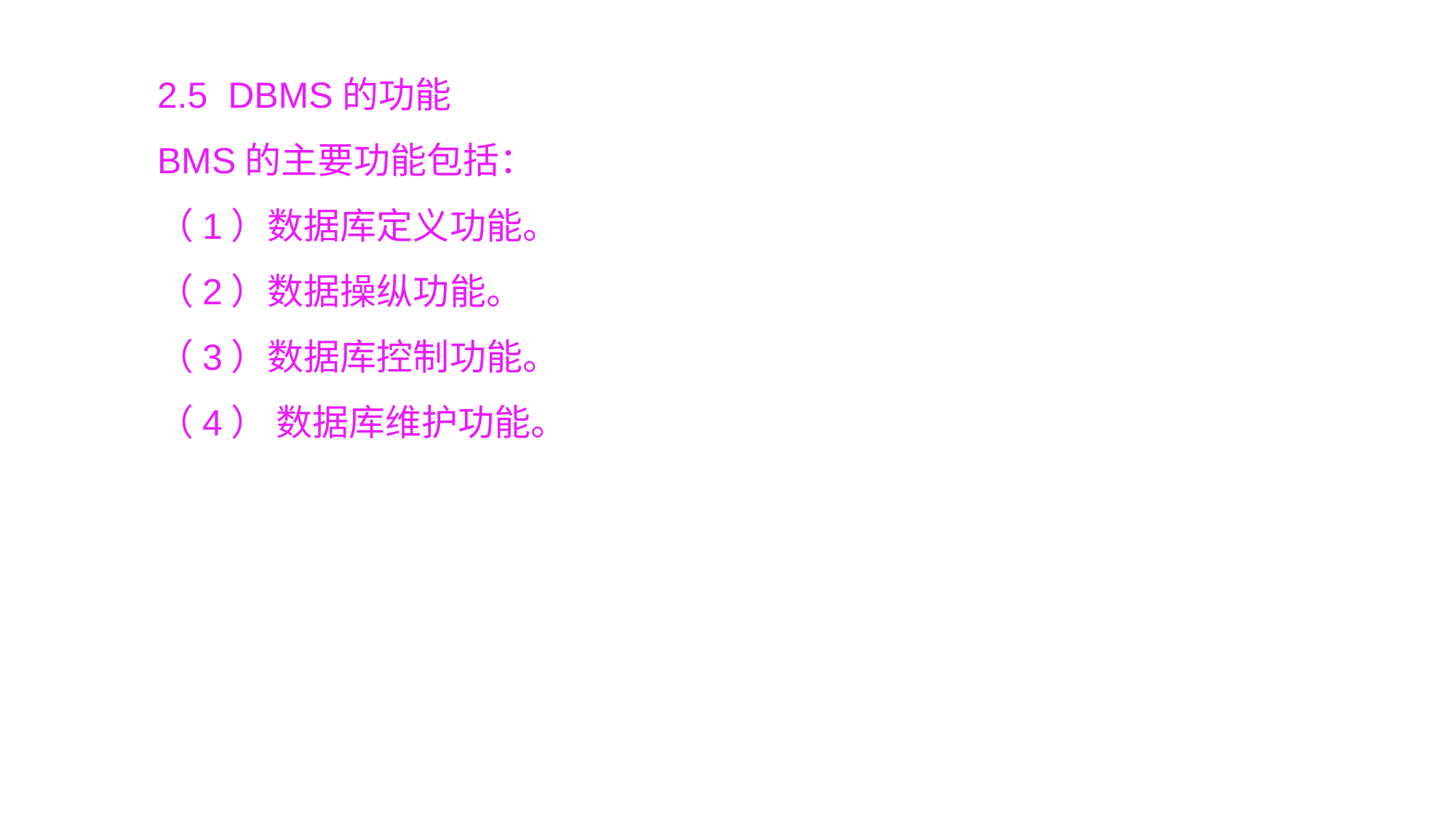

2.5  DBMS的功能
BMS的主要功能包括：
（1）数据库定义功能。
（2）数据操纵功能。
（3）数据库控制功能。
（4） 数据库维护功能。